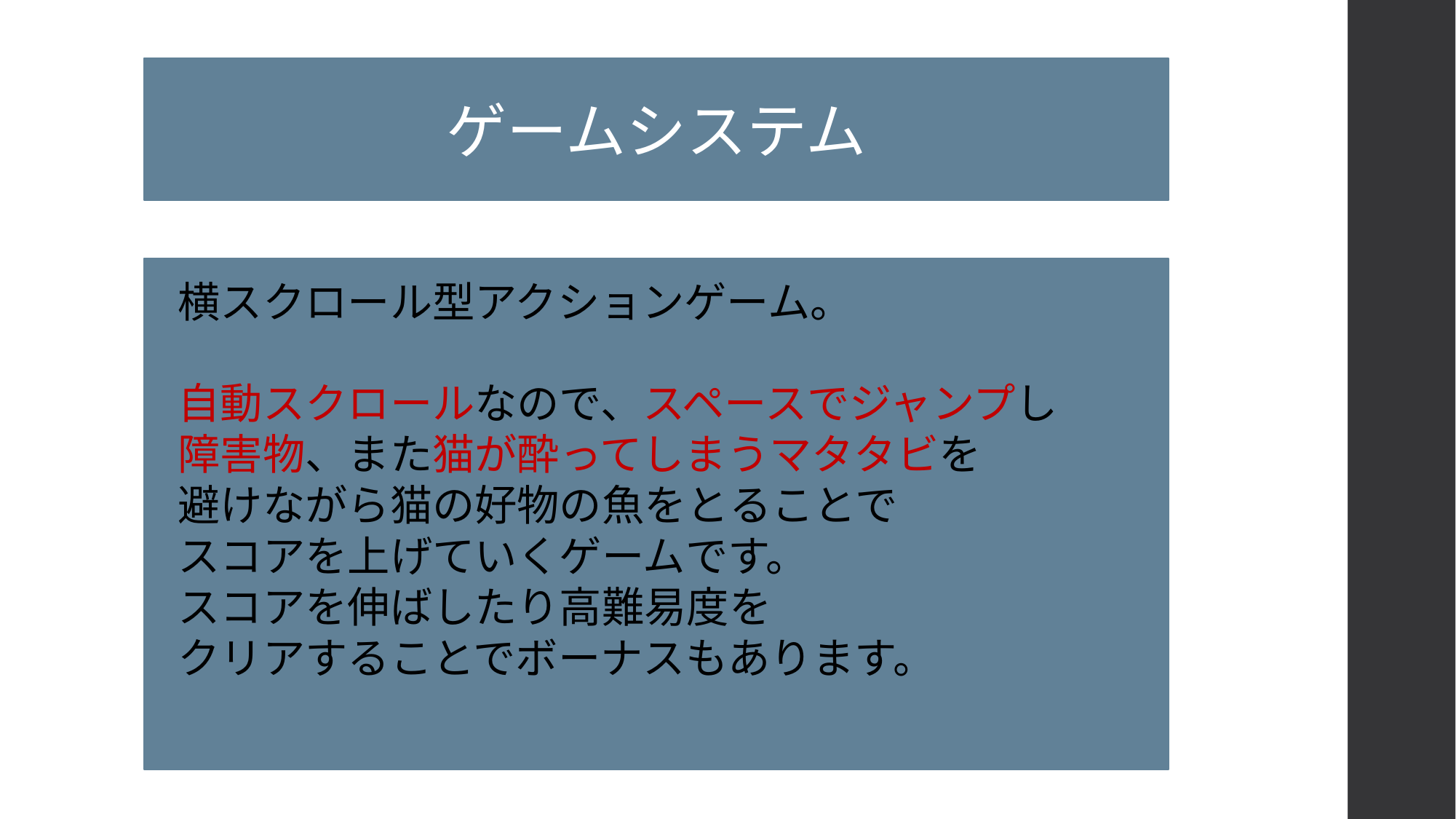

ゲームシステム

横スクロール型アクションゲーム。

自動スクロールなので、スペースでジャンプし
障害物、また猫が酔ってしまうマタタビを
避けながら猫の好物の魚をとることで
スコアを上げていくゲームです。
スコアを伸ばしたり高難易度を
クリアすることでボーナスもあります。